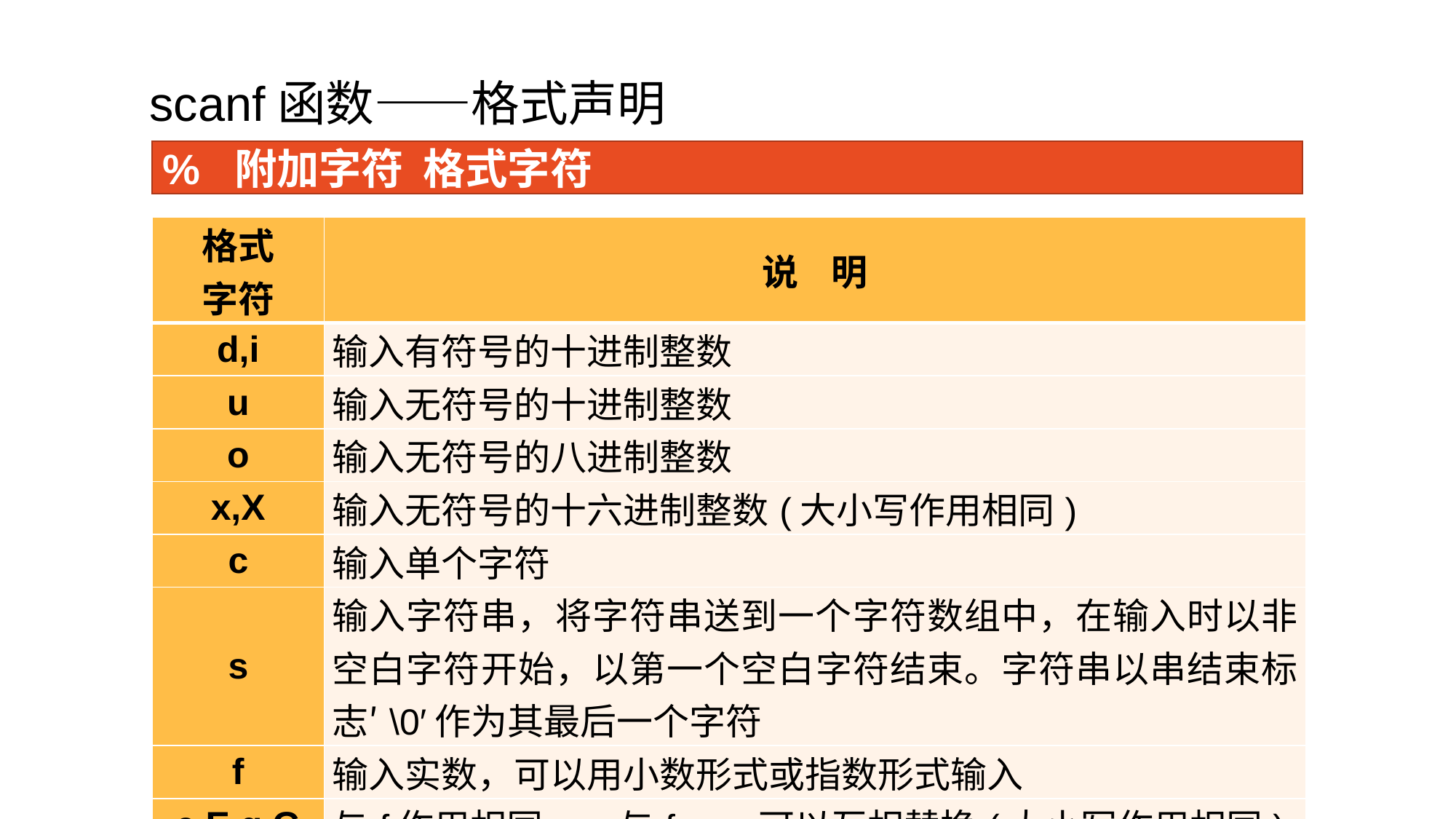

# scanf函数——格式声明
%  附加字符  格式字符
| 格式 字符 | 说 明 |
| --- | --- |
| d,i | 输入有符号的十进制整数 |
| u | 输入无符号的十进制整数 |
| o | 输入无符号的八进制整数 |
| x,X | 输入无符号的十六进制整数(大小写作用相同) |
| c | 输入单个字符 |
| s | 输入字符串，将字符串送到一个字符数组中，在输入时以非空白字符开始，以第一个空白字符结束。字符串以串结束标志′\0′作为其最后一个字符 |
| f | 输入实数，可以用小数形式或指数形式输入 |
| e,E,g,G | 与f作用相同，e与f、g可以互相替换(大小写作用相同) |